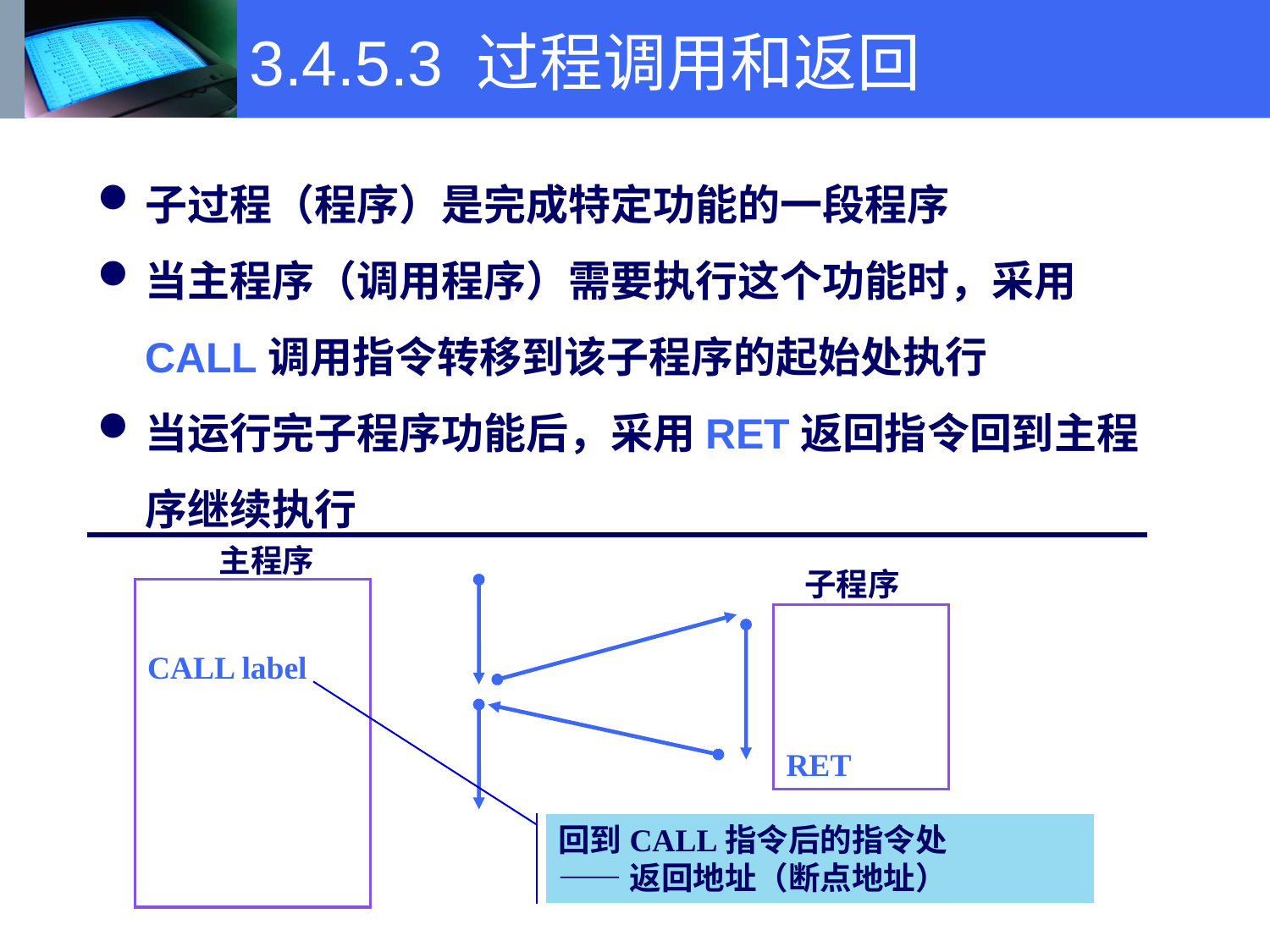

3.4.5.3 过程调用和返回
子过程（程序）是完成特定功能的一段程序
当主程序（调用程序）需要执行这个功能时，采用CALL调用指令转移到该子程序的起始处执行
当运行完子程序功能后，采用RET返回指令回到主程序继续执行
主程序
子程序

CALL label

RET

回到CALL指令后的指令处
——返回地址（断点地址）